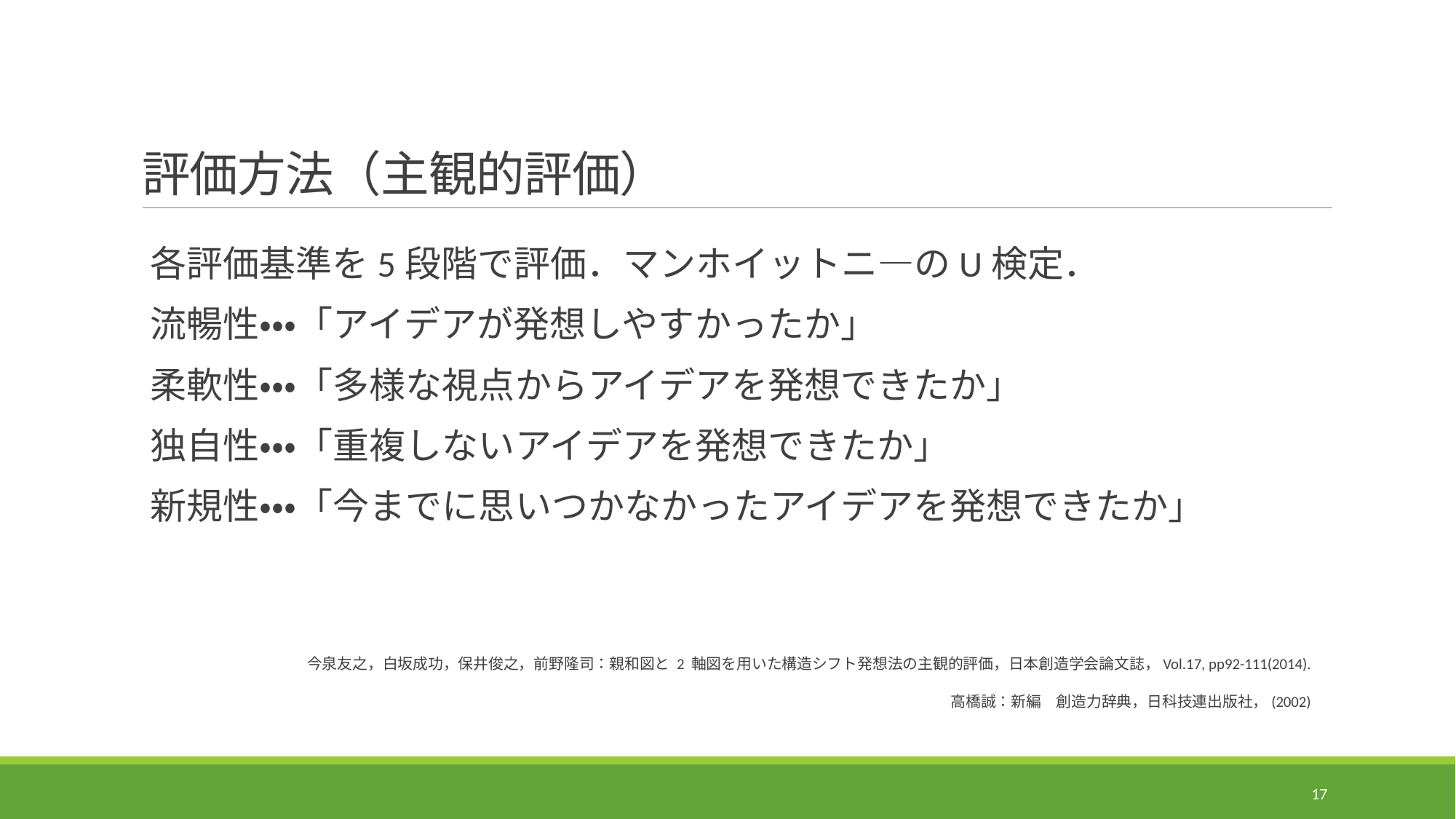

# 評価方法（主観的評価）
各評価基準を5段階で評価．マンホイットニ―のU検定．
流暢性・・・「アイデアが発想しやすかったか」
柔軟性・・・「多様な視点からアイデアを発想できたか」
独自性・・・「重複しないアイデアを発想できたか」
新規性・・・「今までに思いつかなかったアイデアを発想できたか」

今泉友之，白坂成功，保井俊之，前野隆司：親和図と 2 軸図を用いた構造シフト発想法の主観的評価，日本創造学会論文誌，Vol.17, pp92-111(2014).
高橋誠：新編　創造力辞典，日科技連出版社，(2002)
17